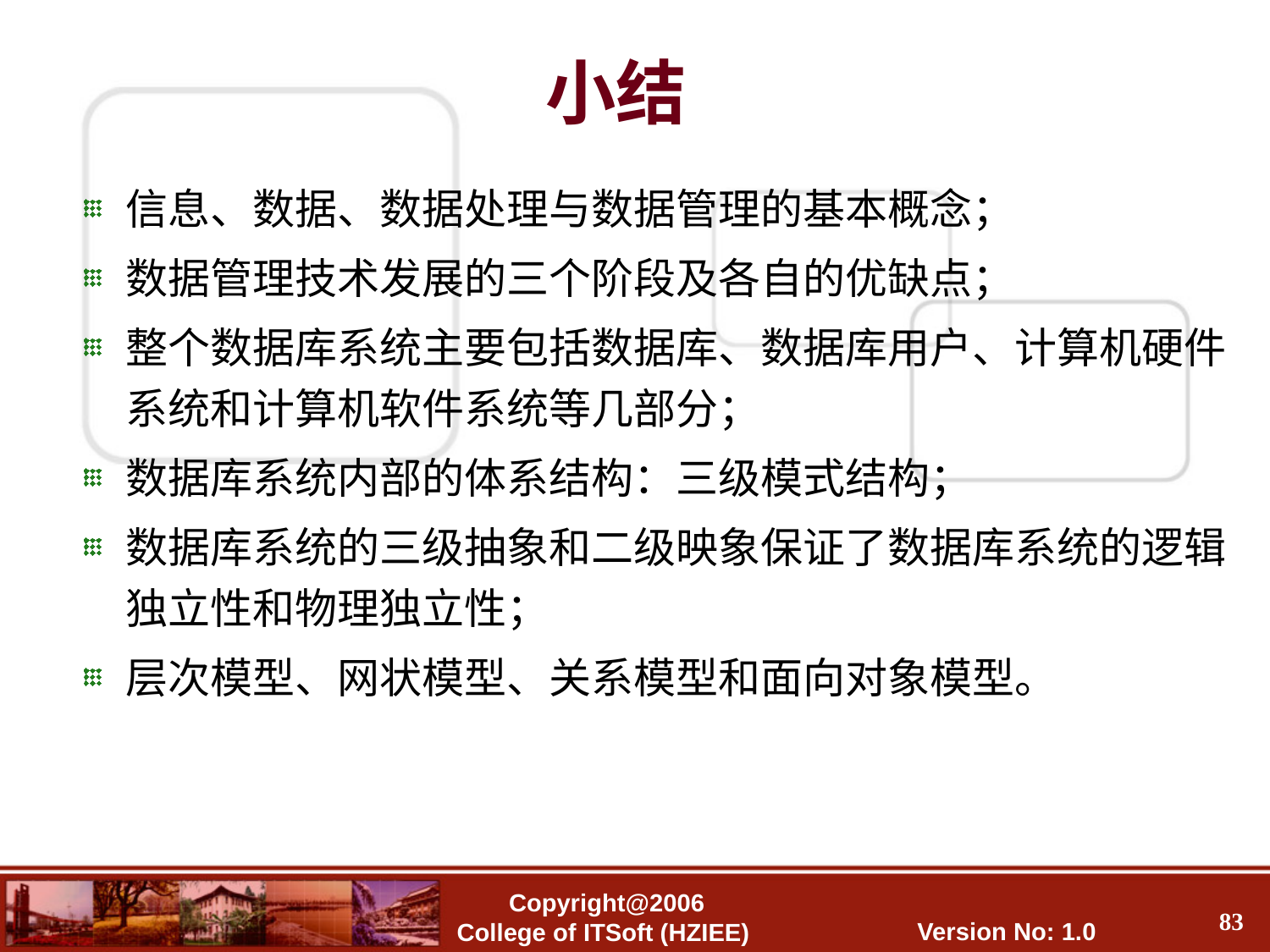

# 小结
信息、数据、数据处理与数据管理的基本概念；
数据管理技术发展的三个阶段及各自的优缺点；
整个数据库系统主要包括数据库、数据库用户、计算机硬件系统和计算机软件系统等几部分；
数据库系统内部的体系结构：三级模式结构；
数据库系统的三级抽象和二级映象保证了数据库系统的逻辑独立性和物理独立性；
层次模型、网状模型、关系模型和面向对象模型。